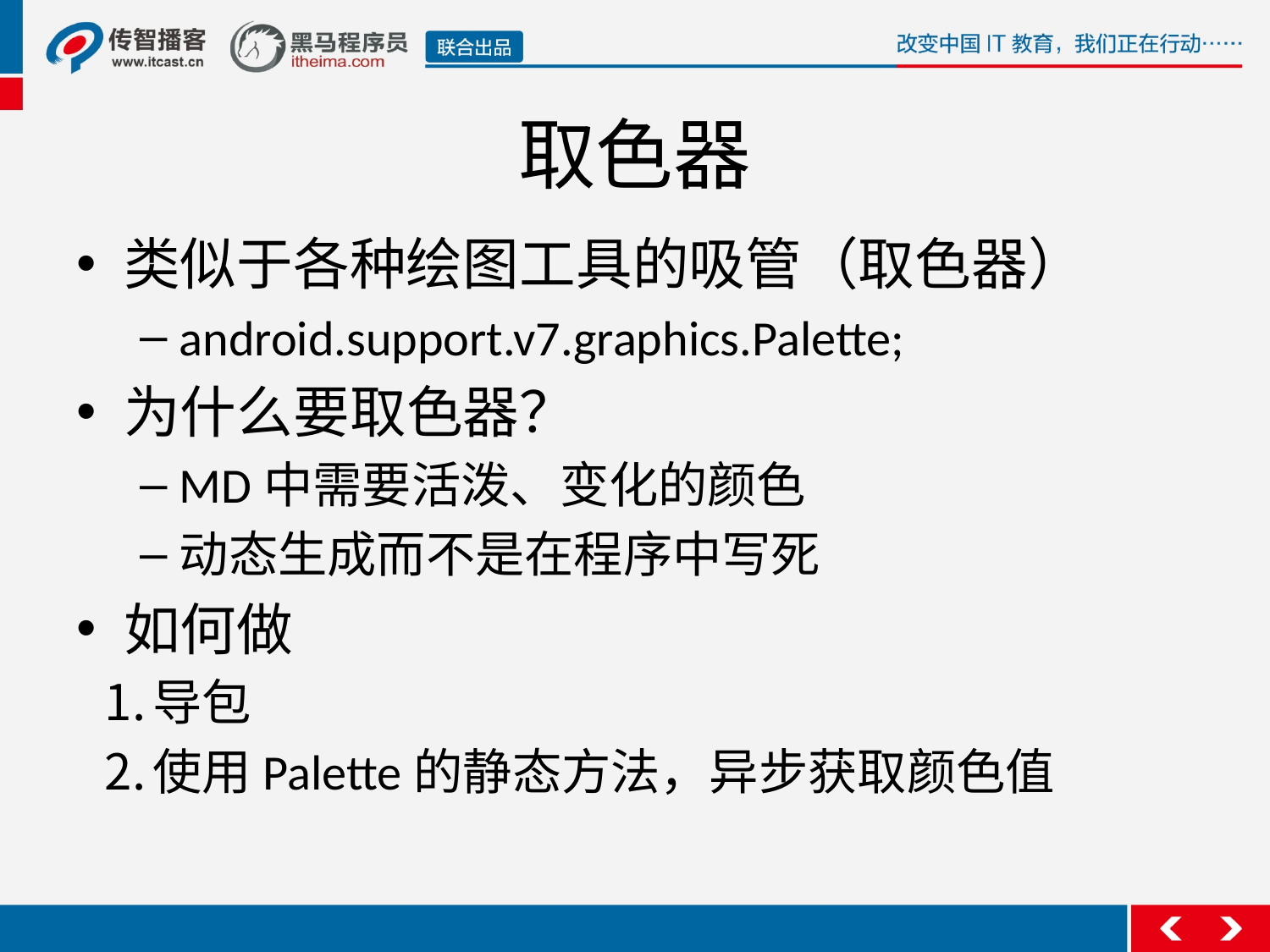

# 取色器
类似于各种绘图工具的吸管（取色器）
android.support.v7.graphics.Palette;
为什么要取色器？
MD中需要活泼、变化的颜色
动态生成而不是在程序中写死
如何做
导包
使用Palette的静态方法，异步获取颜色值